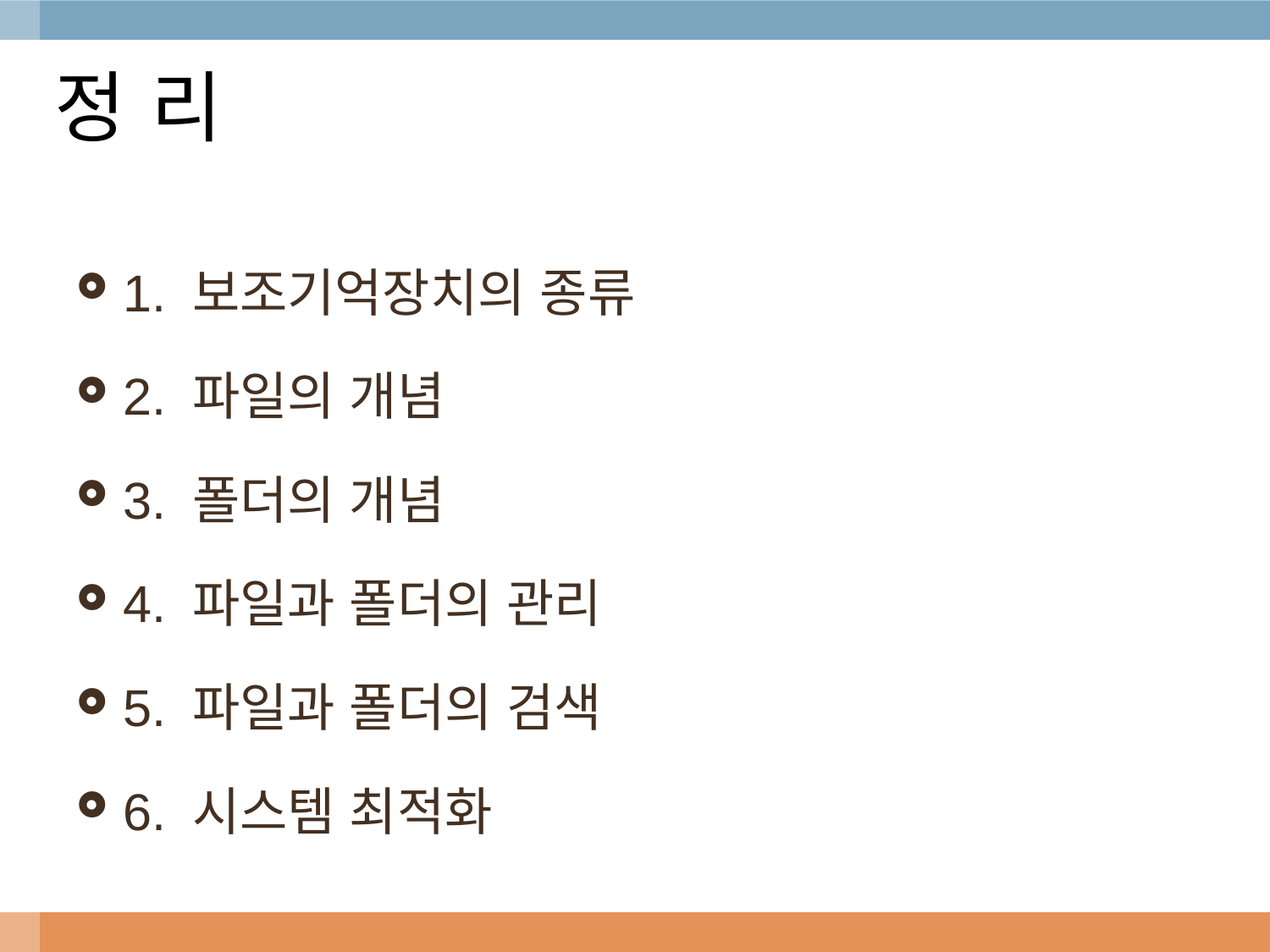

# 정 리
1. 보조기억장치의 종류
2. 파일의 개념
3. 폴더의 개념
4. 파일과 폴더의 관리
5. 파일과 폴더의 검색
6. 시스템 최적화